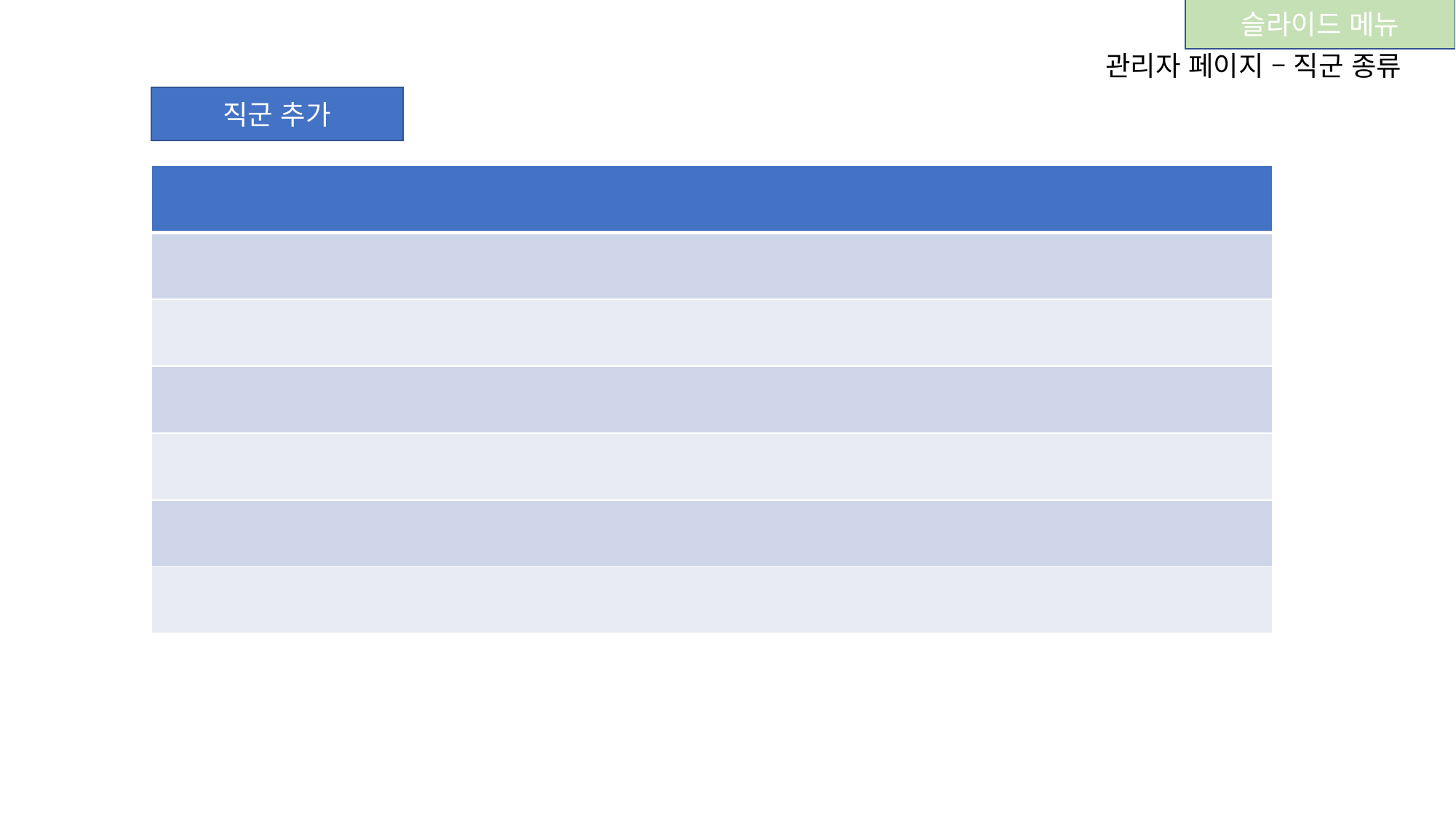

슬라이드 메뉴
관리자 페이지 – 직군 종류
직군 추가
|  |
| --- |
|  |
|  |
|  |
|  |
|  |
|  |